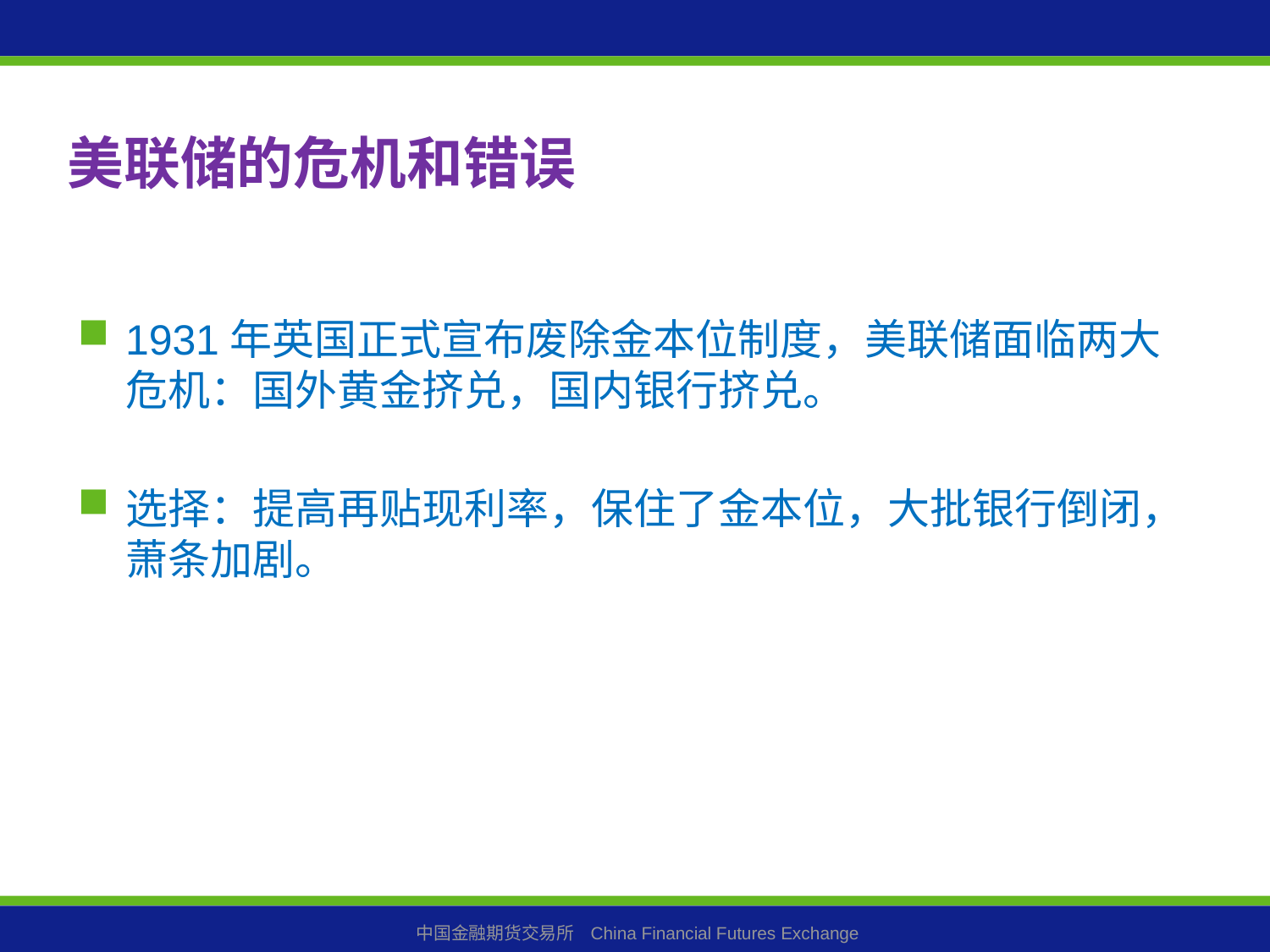

# 美联储的危机和错误
1931年英国正式宣布废除金本位制度，美联储面临两大危机：国外黄金挤兑，国内银行挤兑。

选择：提高再贴现利率，保住了金本位，大批银行倒闭，萧条加剧。